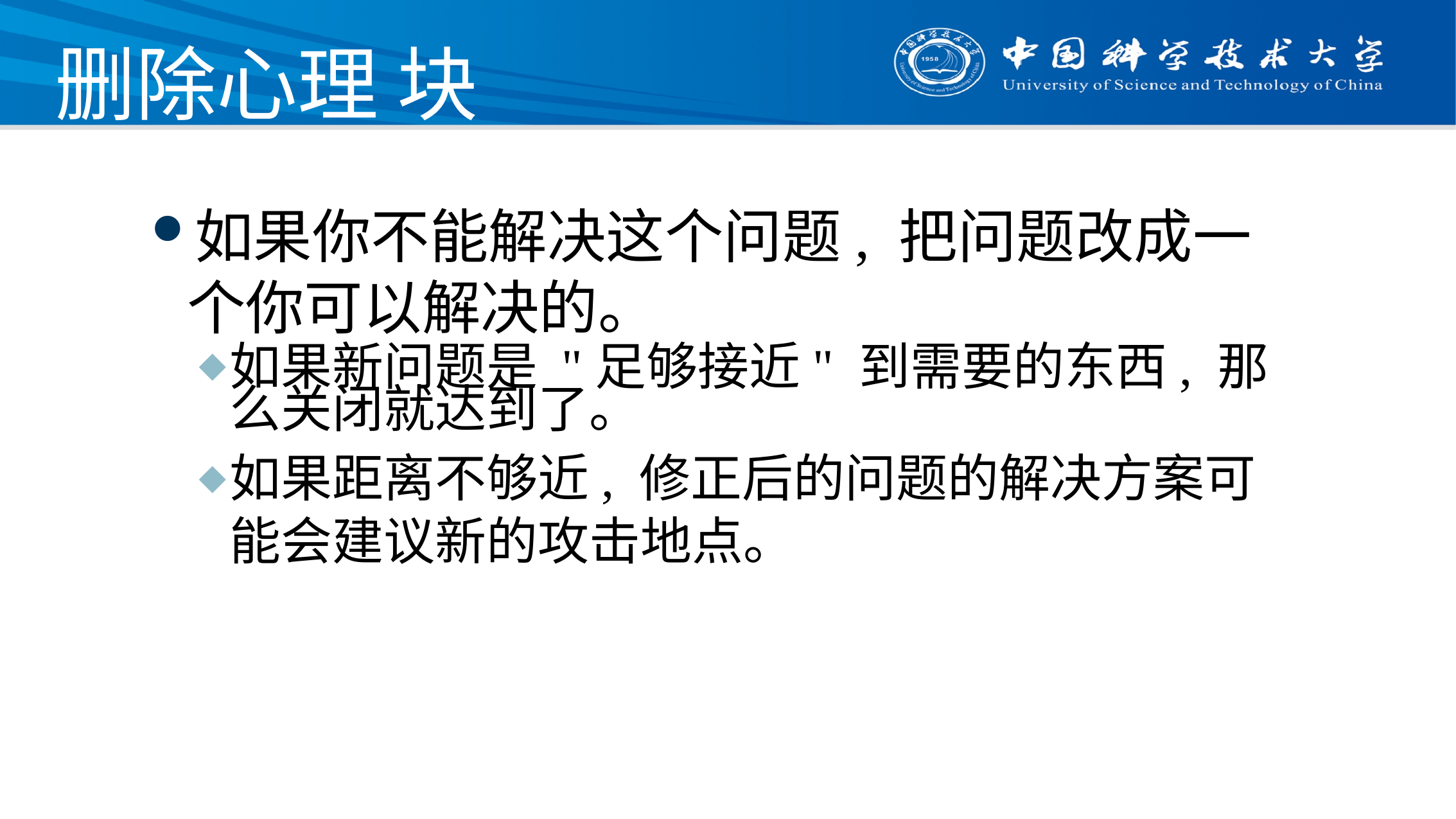

# 删除心理 块
如果你不能解决这个问题, 把问题改成一个你可以解决的。
如果新问题是 "足够接近" 到需要的东西, 那么关闭就达到了。
如果距离不够近, 修正后的问题的解决方案可能会建议新的攻击地点。